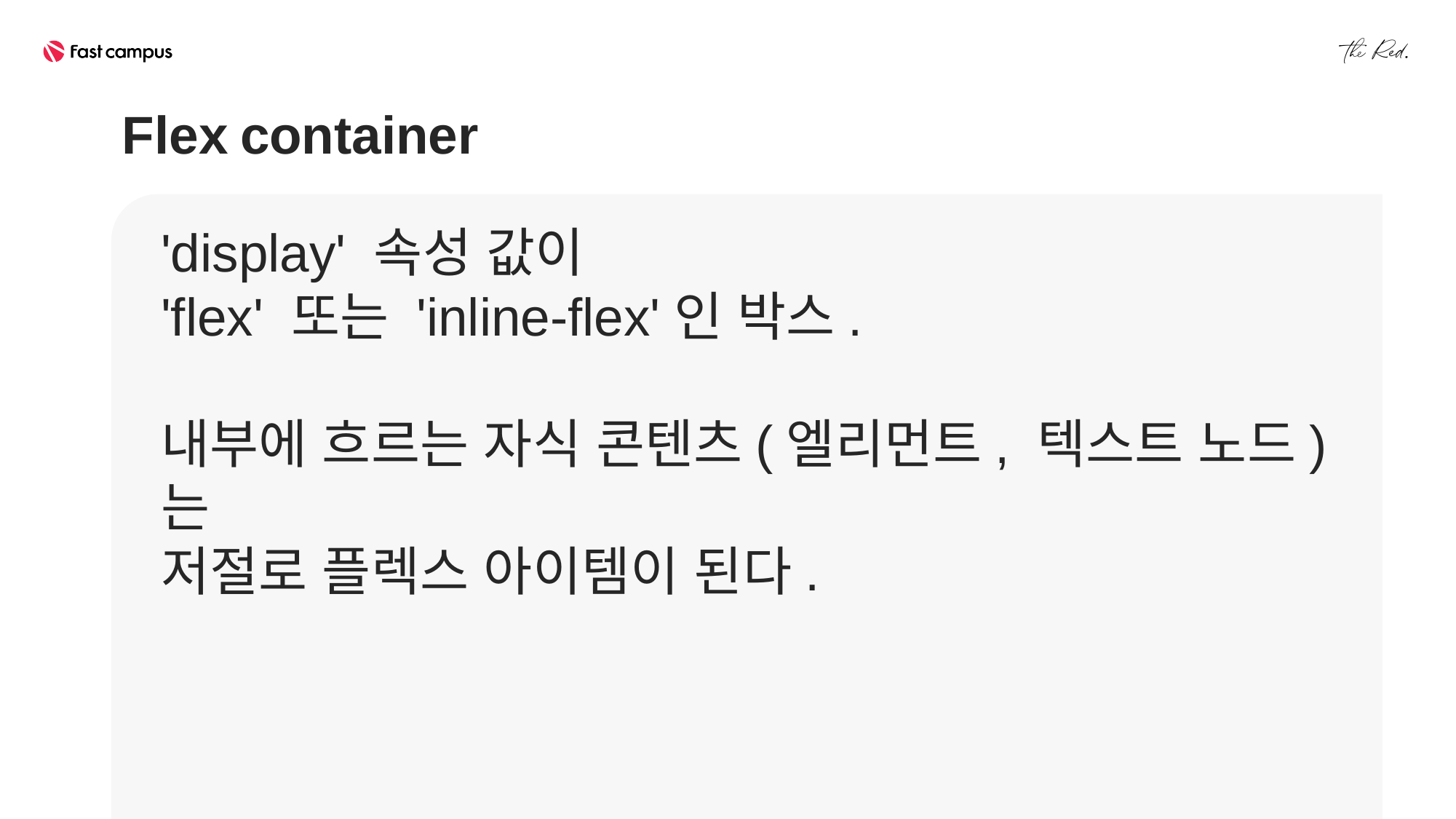

Flex container
'display' 속성 값이
'flex' 또는 'inline-flex'인 박스.

내부에 흐르는 자식 콘텐츠(엘리먼트, 텍스트 노드)는
저절로 플렉스 아이템이 된다.